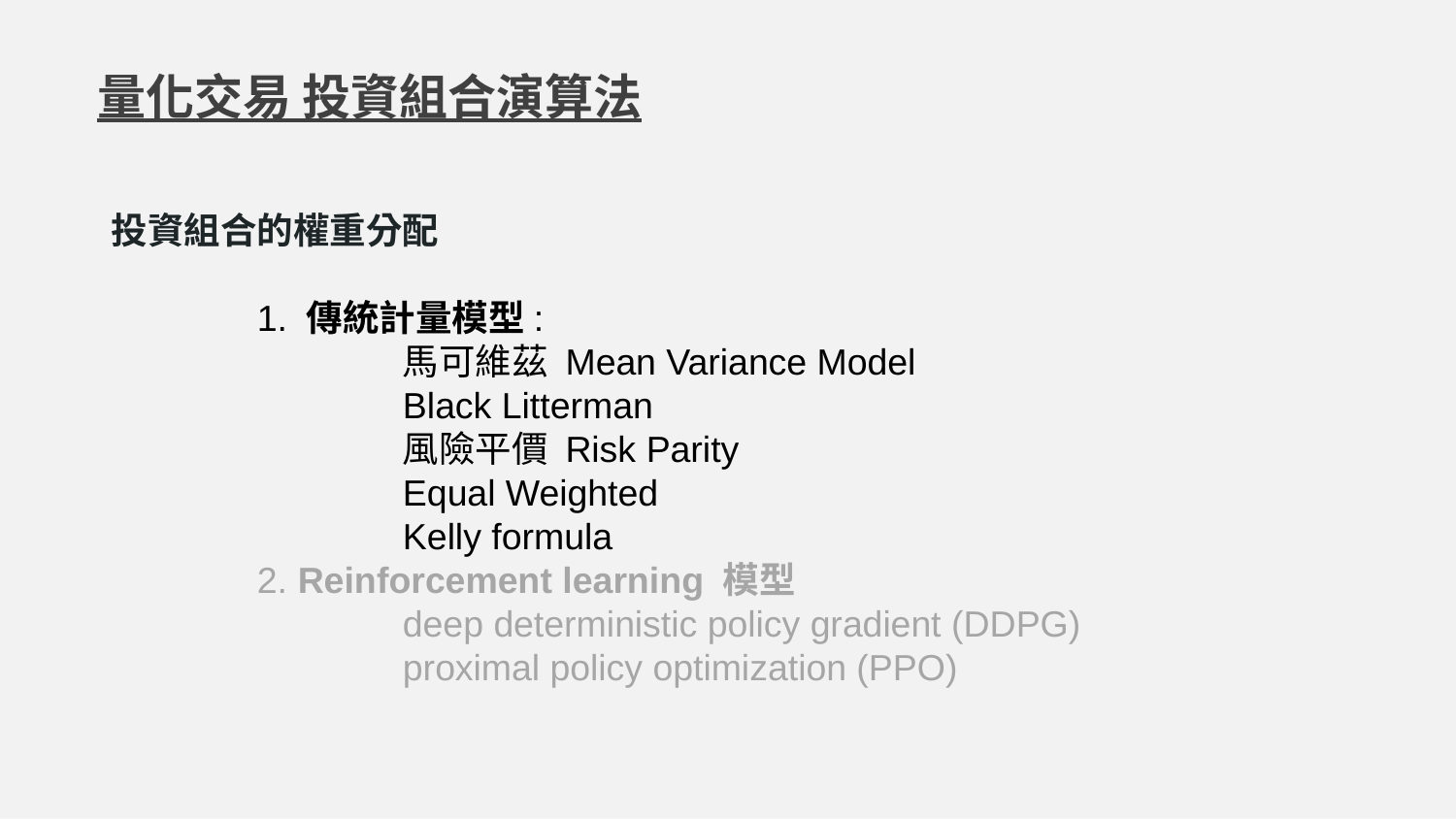

量化交易 投資組合演算法

投資組合的權重分配

	1. 傳統計量模型:
		馬可維茲 Mean Variance Model
		Black Litterman
		風險平價 Risk Parity
		Equal Weighted
		Kelly formula
	2. Reinforcement learning 模型
		deep deterministic policy gradient (DDPG)
		proximal policy optimization (PPO)